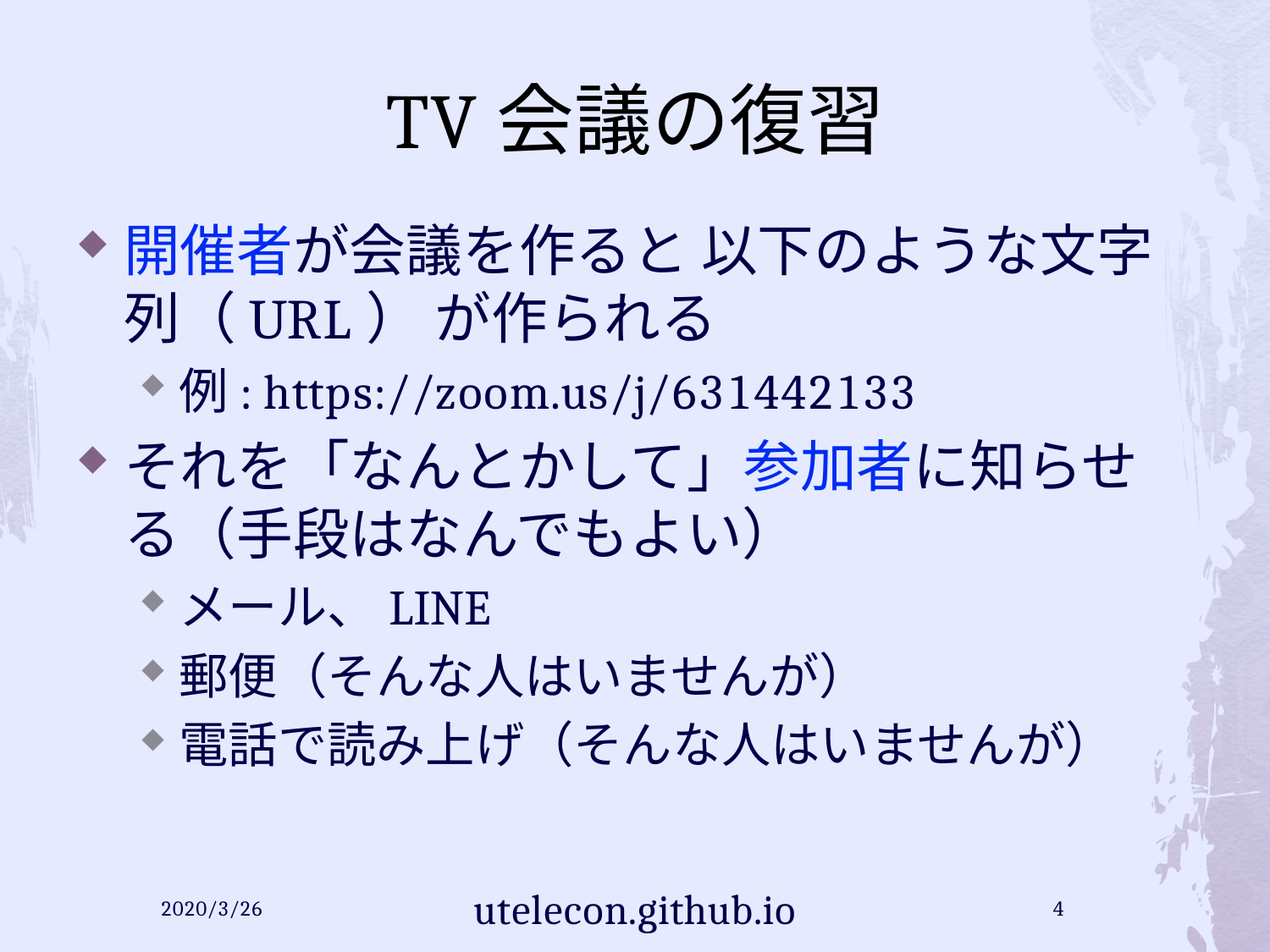

# TV会議の復習
開催者が会議を作ると 以下のような文字列（URL） が作られる
例: https://zoom.us/j/631442133
それを「なんとかして」参加者に知らせる（手段はなんでもよい）
メール、LINE
郵便（そんな人はいませんが）
電話で読み上げ（そんな人はいませんが）
2020/3/26
utelecon.github.io
4